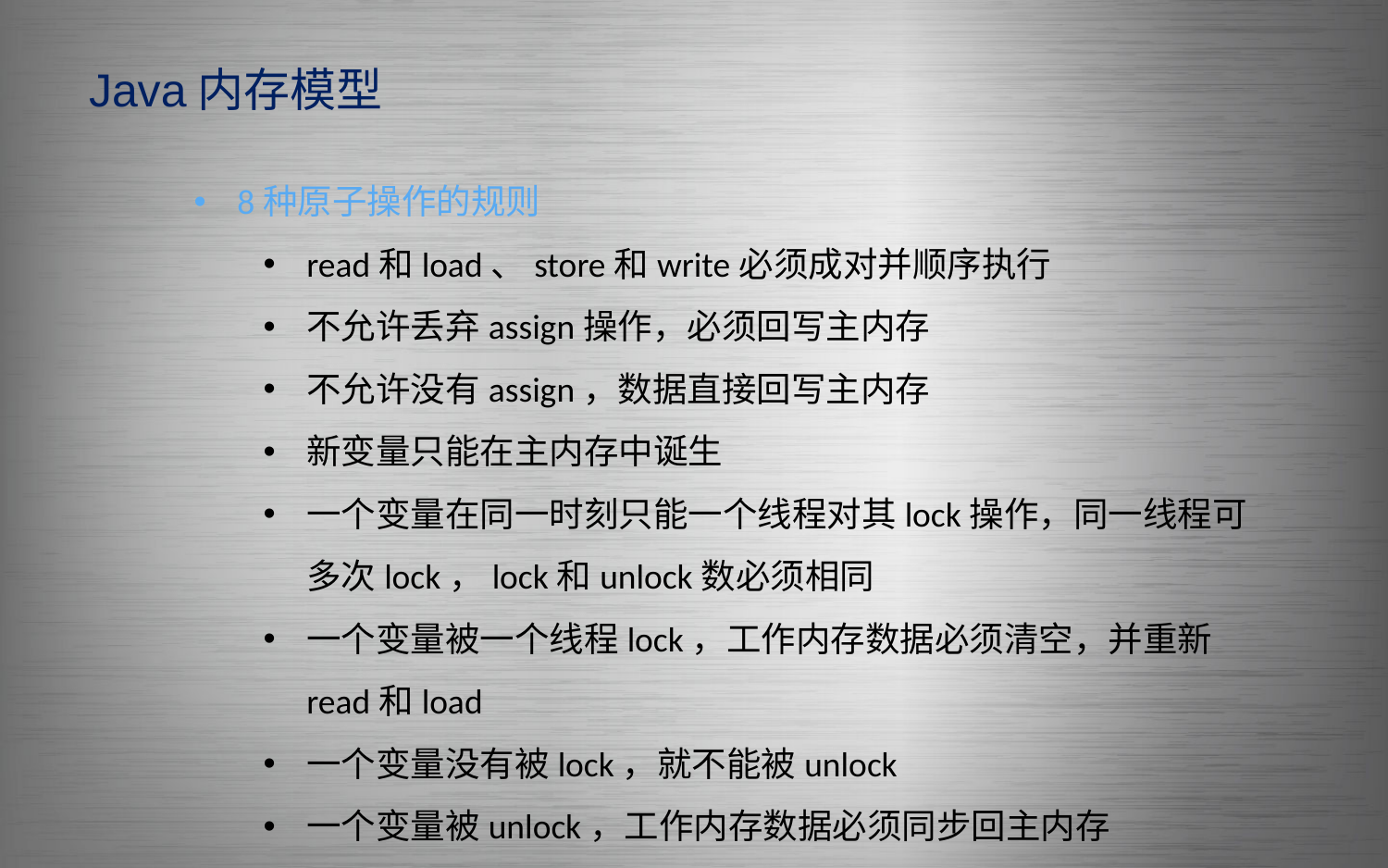

Java内存模型
8种原子操作的规则
read和load、store和write必须成对并顺序执行
不允许丢弃assign操作，必须回写主内存
不允许没有assign，数据直接回写主内存
新变量只能在主内存中诞生
一个变量在同一时刻只能一个线程对其lock操作，同一线程可多次lock，lock和unlock数必须相同
一个变量被一个线程lock，工作内存数据必须清空，并重新read和load
一个变量没有被lock，就不能被unlock
一个变量被unlock，工作内存数据必须同步回主内存